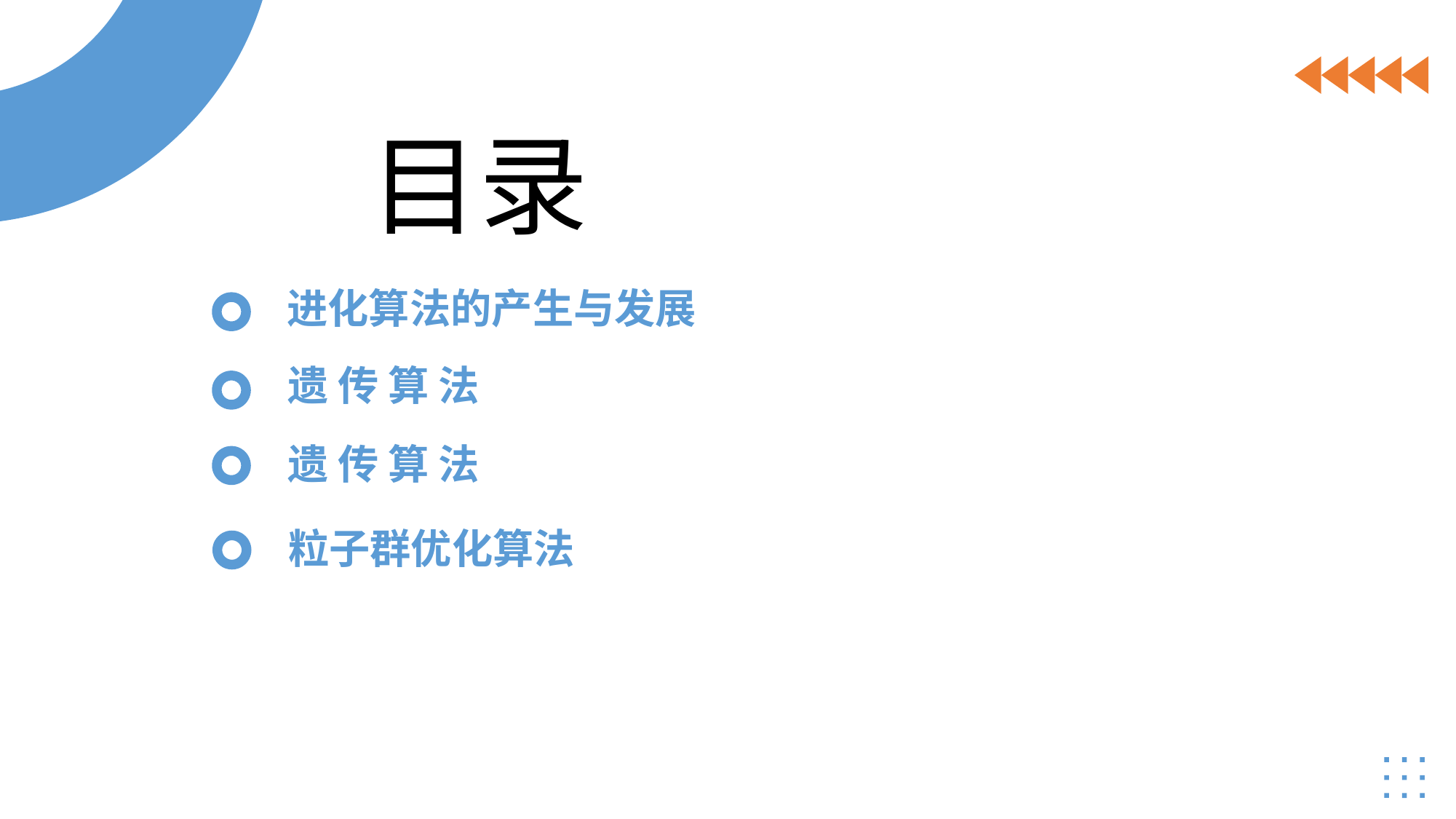

目录
进化算法的产生与发展

遗 传 算 法

遗 传 算 法

粒子群优化算法

人工智能相关概念